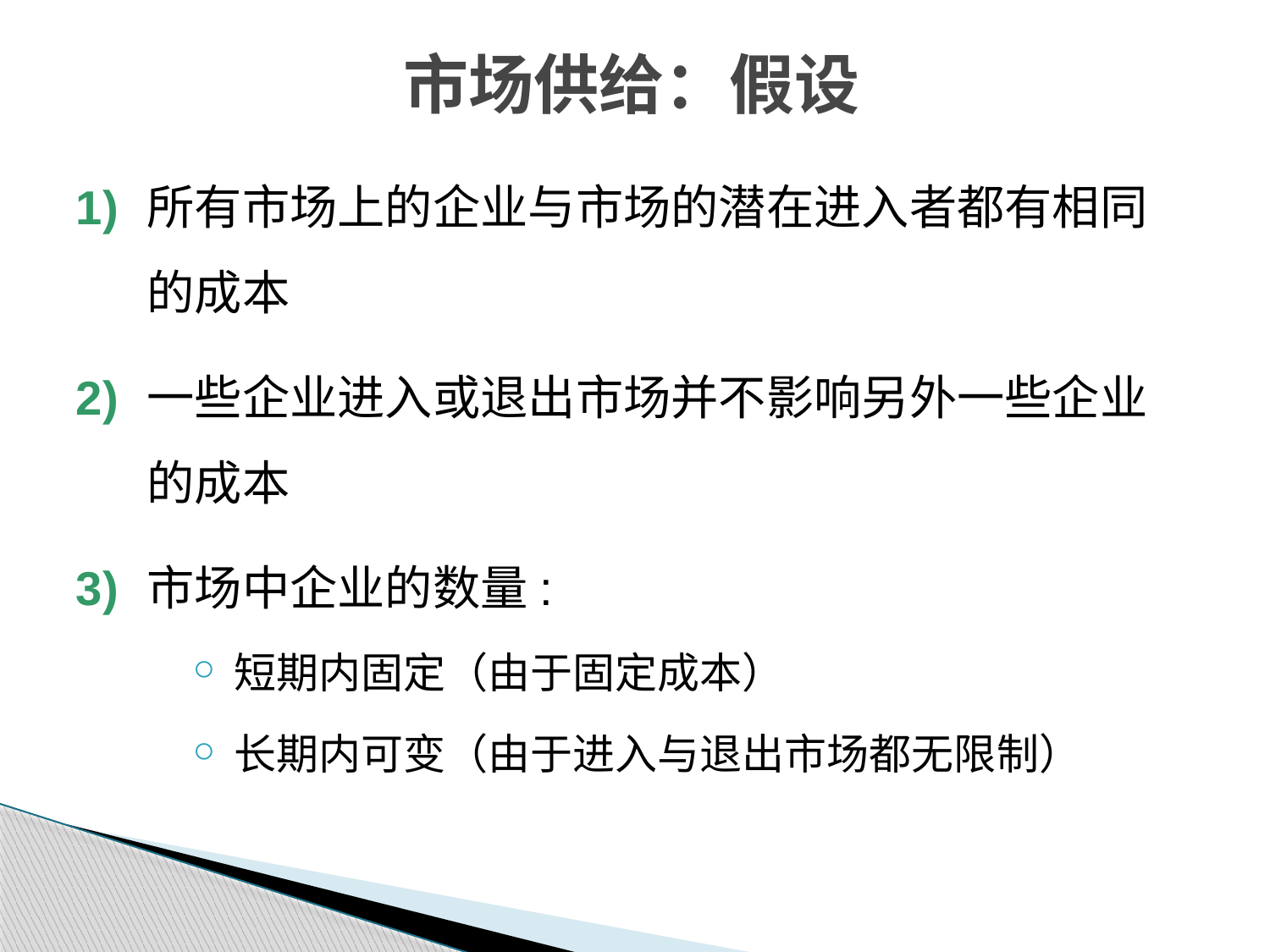

市场供给：假设
1) 	所有市场上的企业与市场的潜在进入者都有相同的成本
2) 	一些企业进入或退出市场并不影响另外一些企业的成本
3)	市场中企业的数量:
短期内固定（由于固定成本）
长期内可变（由于进入与退出市场都无限制）